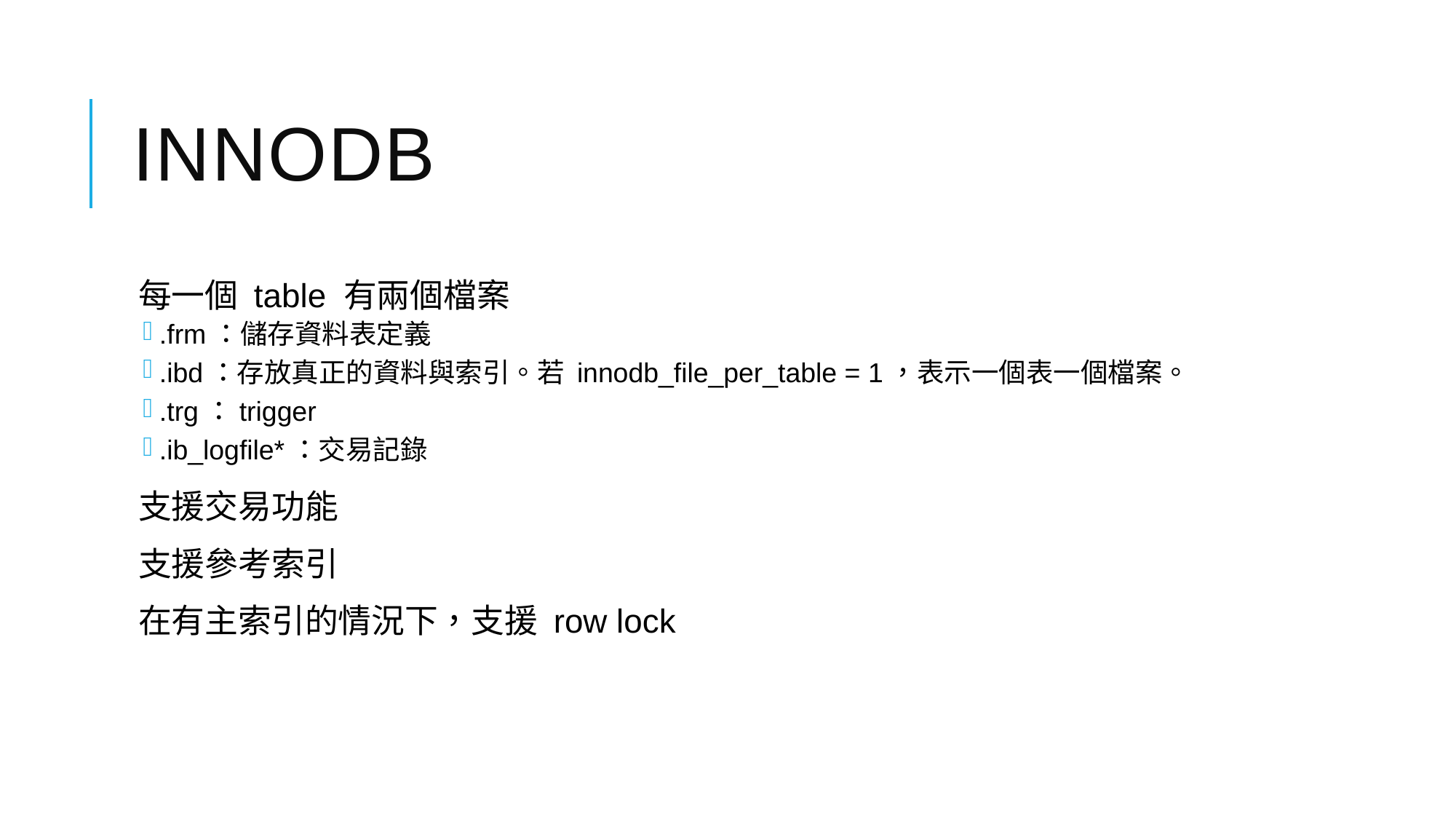

# innodb
每一個 table 有兩個檔案
.frm：儲存資料表定義
.ibd：存放真正的資料與索引。若 innodb_file_per_table = 1，表示一個表一個檔案。
.trg：trigger
.ib_logfile*：交易記錄
支援交易功能
支援參考索引
在有主索引的情況下，支援 row lock